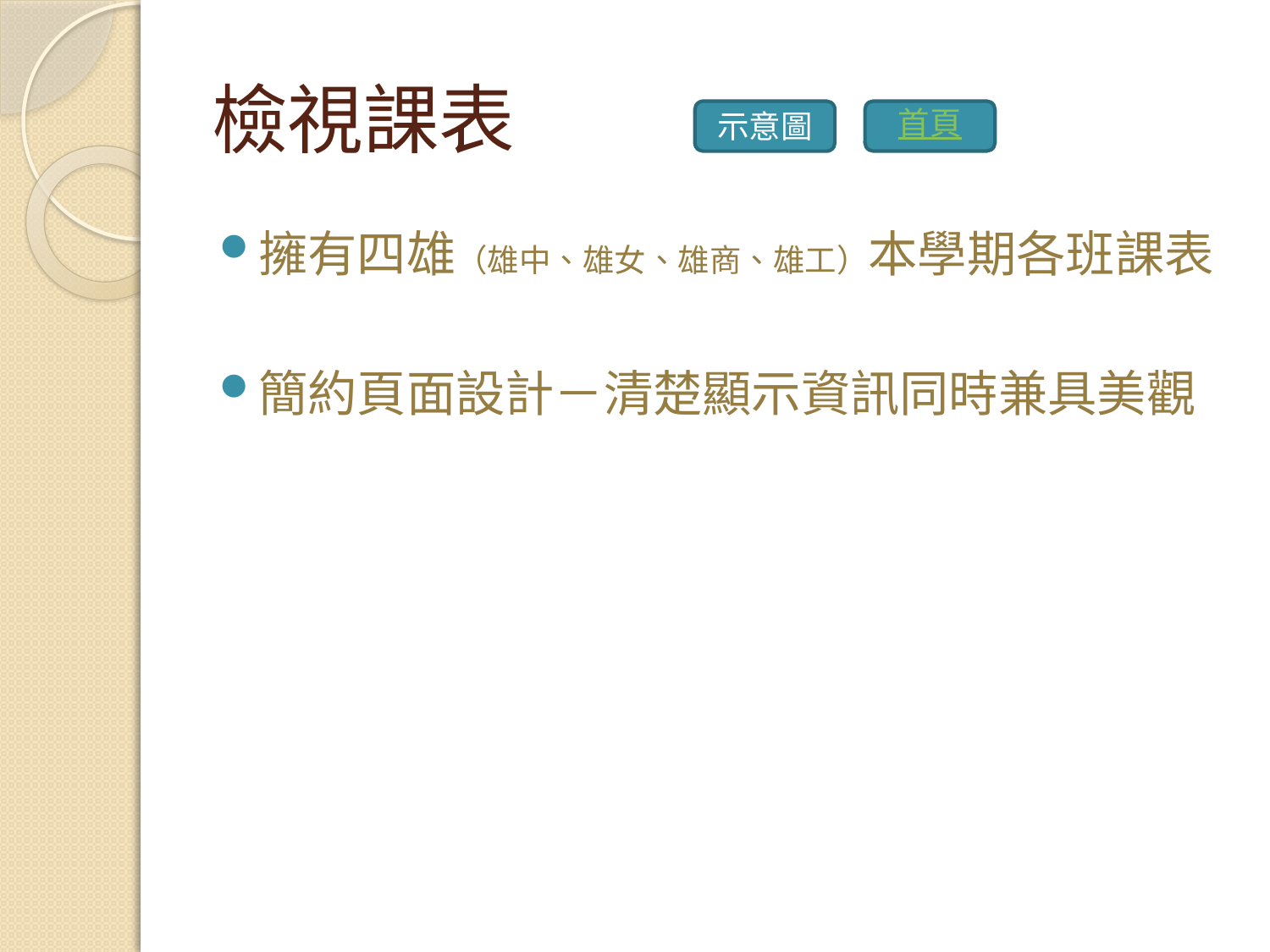

# 檢視課表
示意圖
首頁
擁有四雄（雄中、雄女、雄商、雄工）本學期各班課表

簡約頁面設計－清楚顯示資訊同時兼具美觀